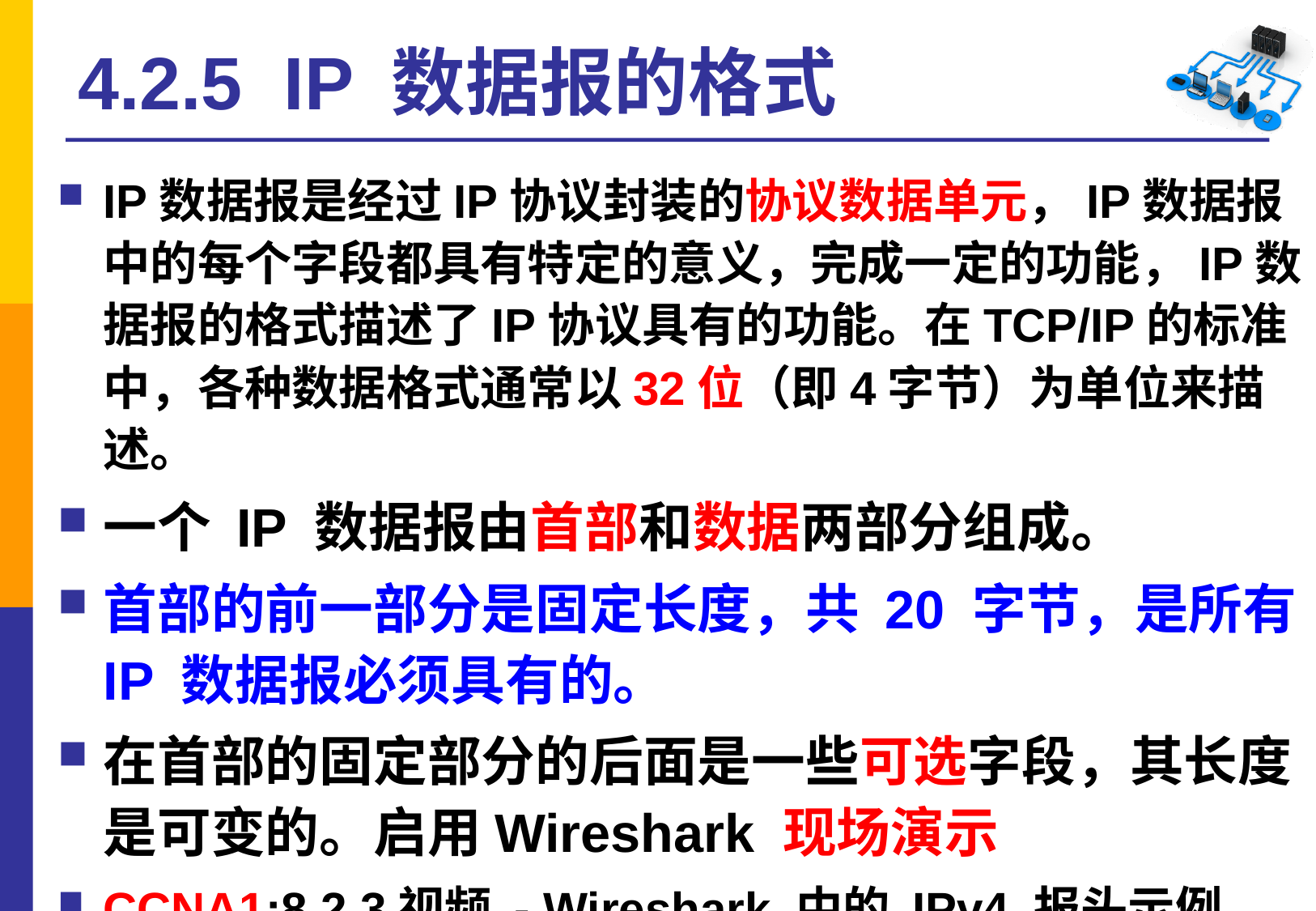

# 4.2.5  IP 数据报的格式
IP数据报是经过IP协议封装的协议数据单元，IP数据报中的每个字段都具有特定的意义，完成一定的功能，IP数据报的格式描述了IP协议具有的功能。在TCP/IP的标准中，各种数据格式通常以32位（即4字节）为单位来描述。
一个 IP 数据报由首部和数据两部分组成。
首部的前一部分是固定长度，共 20 字节，是所有 IP 数据报必须具有的。
在首部的固定部分的后面是一些可选字段，其长度是可变的。启用Wireshark 现场演示
CCNA1:8.2.3视频 - Wireshark 中的 IPv4 报头示例